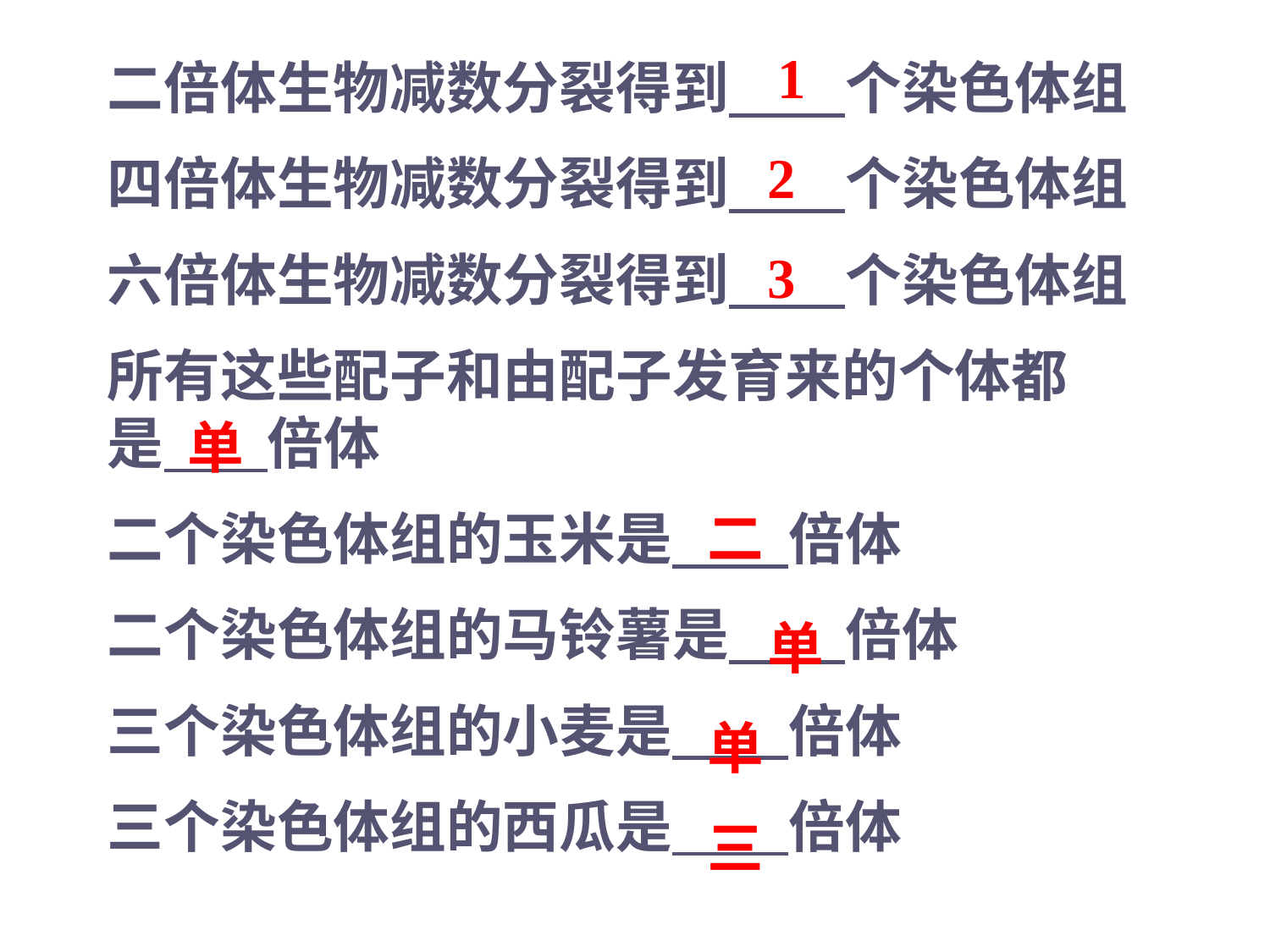

1
二倍体生物减数分裂得到         个染色体组
四倍体生物减数分裂得到         个染色体组
六倍体生物减数分裂得到         个染色体组
所有这些配子和由配子发育来的个体都   是        倍体
二个染色体组的玉米是         倍体
二个染色体组的马铃薯是         倍体
三个染色体组的小麦是         倍体
三个染色体组的西瓜是         倍体
2
3
单
二
单
单
三